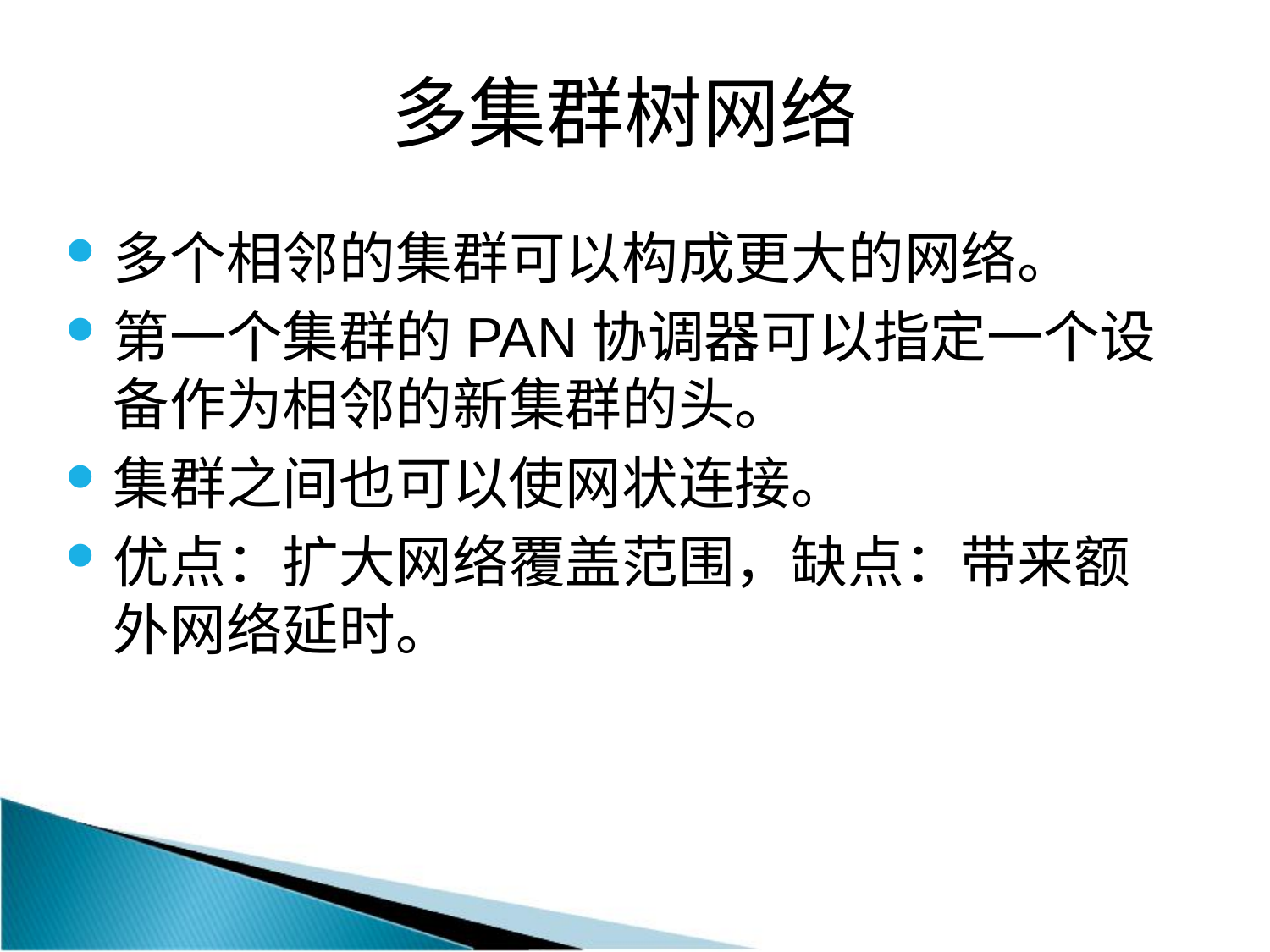

# 多集群树网络
多个相邻的集群可以构成更大的网络。
第一个集群的PAN协调器可以指定一个设备作为相邻的新集群的头。
集群之间也可以使网状连接。
优点：扩大网络覆盖范围，缺点：带来额外网络延时。